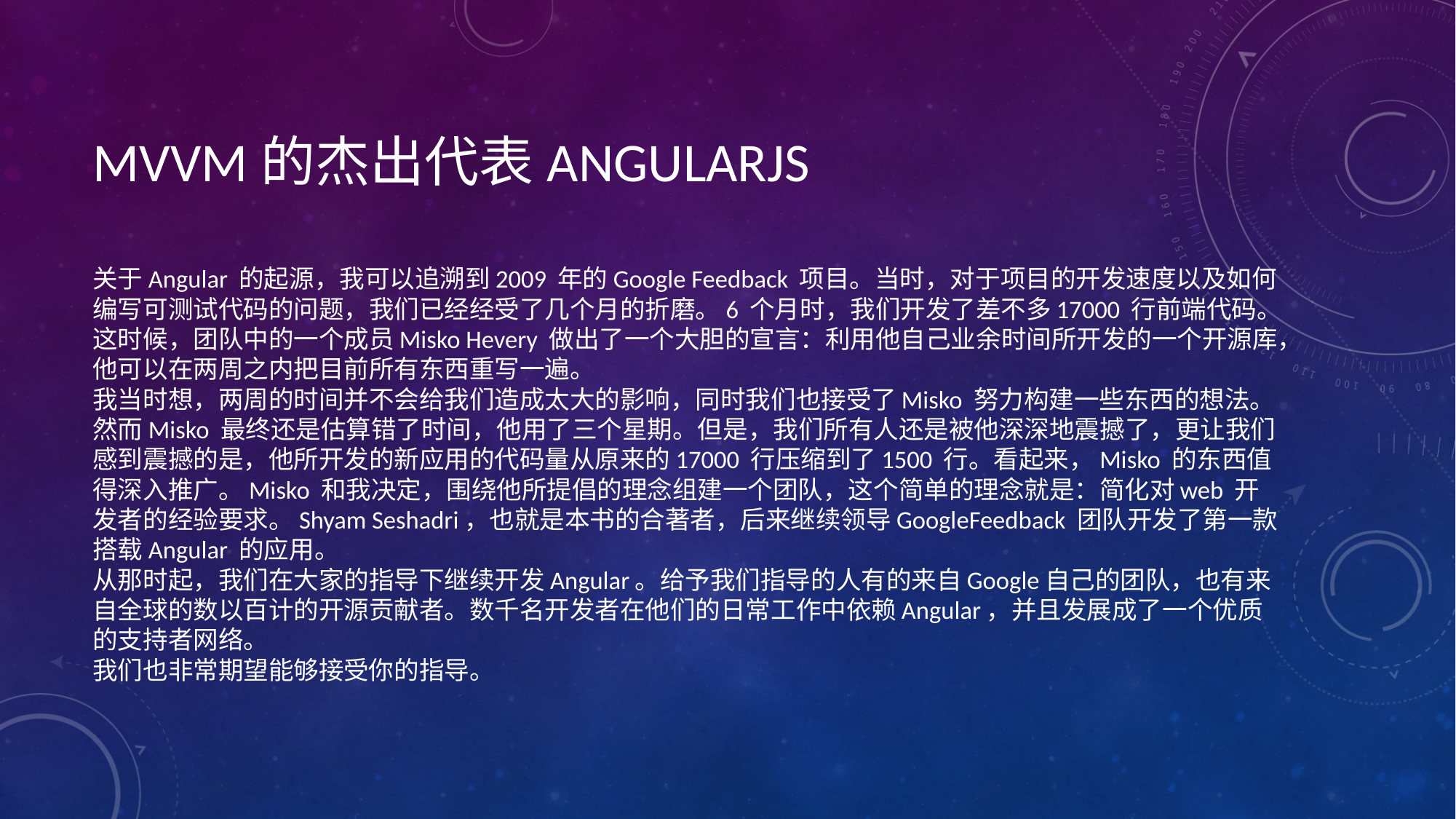

# MVVM的杰出代表angularjs
关于Angular 的起源，我可以追溯到2009 年的Google Feedback 项目。当时，对于项目的开发速度以及如何编写可测试代码的问题，我们已经经受了几个月的折磨。6 个月时，我们开发了差不多17000 行前端代码。这时候，团队中的一个成员Misko Hevery 做出了一个大胆的宣言：利用他自己业余时间所开发的一个开源库，他可以在两周之内把目前所有东西重写一遍。
我当时想，两周的时间并不会给我们造成太大的影响，同时我们也接受了Misko 努力构建一些东西的想法。然而Misko 最终还是估算错了时间，他用了三个星期。但是，我们所有人还是被他深深地震撼了，更让我们感到震撼的是，他所开发的新应用的代码量从原来的17000 行压缩到了1500 行。看起来，Misko 的东西值得深入推广。Misko 和我决定，围绕他所提倡的理念组建一个团队，这个简单的理念就是：简化对web 开发者的经验要求。Shyam Seshadri，也就是本书的合著者，后来继续领导GoogleFeedback 团队开发了第一款搭载Angular 的应用。
从那时起，我们在大家的指导下继续开发Angular。给予我们指导的人有的来自Google自己的团队，也有来自全球的数以百计的开源贡献者。数千名开发者在他们的日常工作中依赖Angular，并且发展成了一个优质的支持者网络。
我们也非常期望能够接受你的指导。